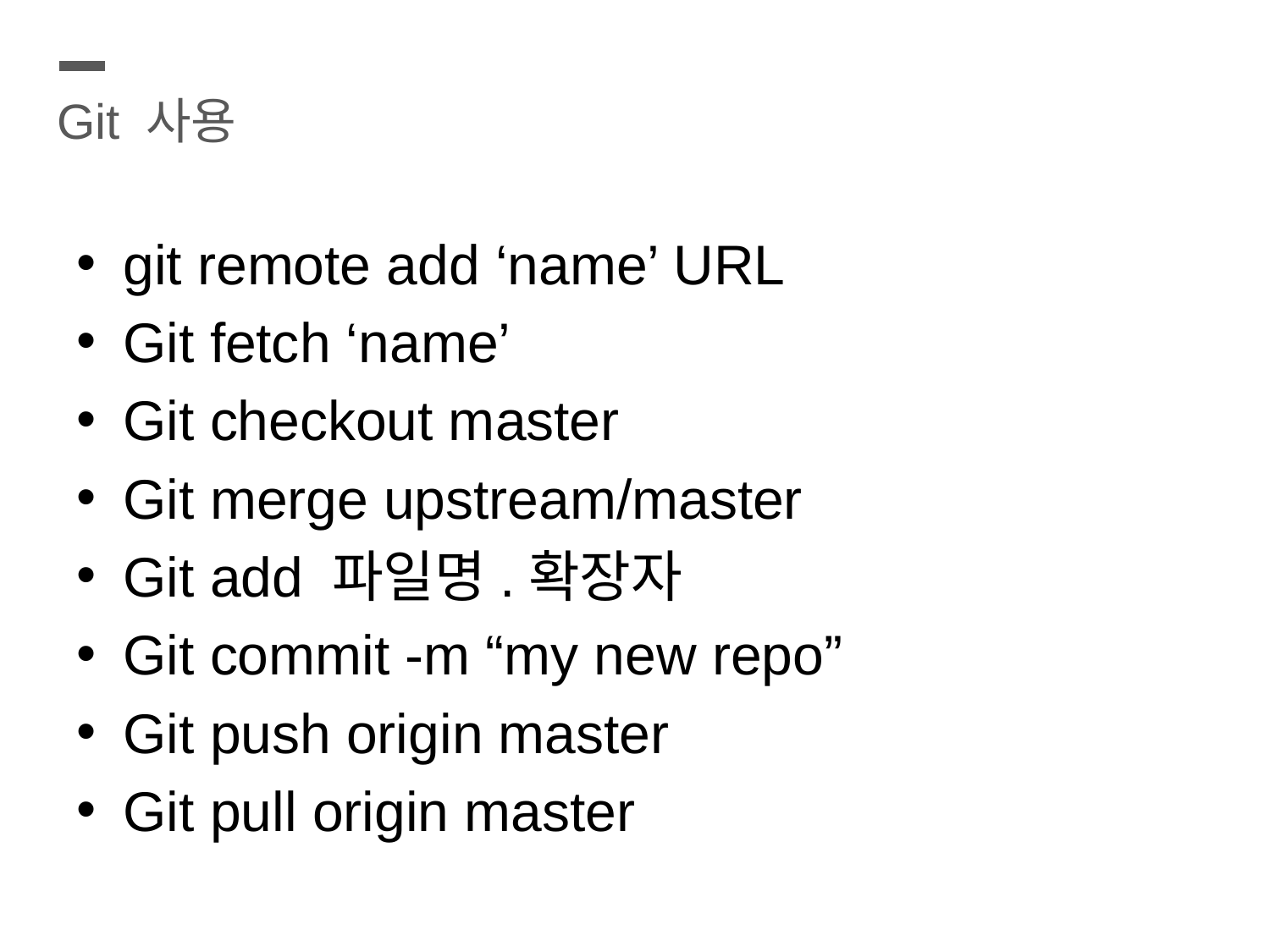

Git 사용

git remote add ‘name’ URL
Git fetch ‘name’
Git checkout master
Git merge upstream/master
Git add 파일명.확장자
Git commit -m “my new repo”
Git push origin master
Git pull origin master